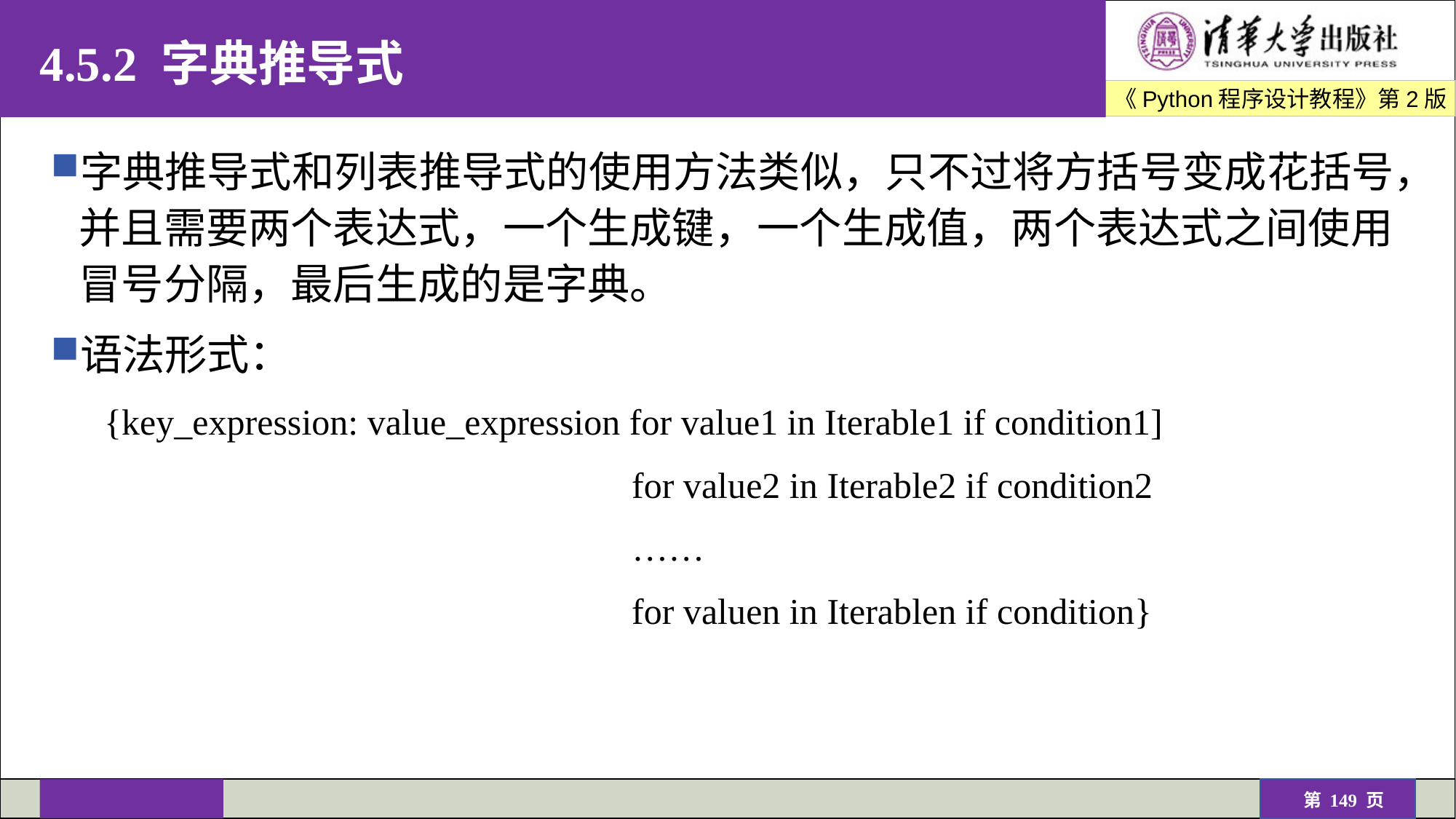

# 4.5.2 字典推导式
字典推导式和列表推导式的使用方法类似，只不过将方括号变成花括号，并且需要两个表达式，一个生成键，一个生成值，两个表达式之间使用冒号分隔，最后生成的是字典。
语法形式：
{key_expression: value_expression for value1 in Iterable1 if condition1]
                                                          for value2 in Iterable2 if condition2
                                                          ……
                                                          for valuen in Iterablen if condition}